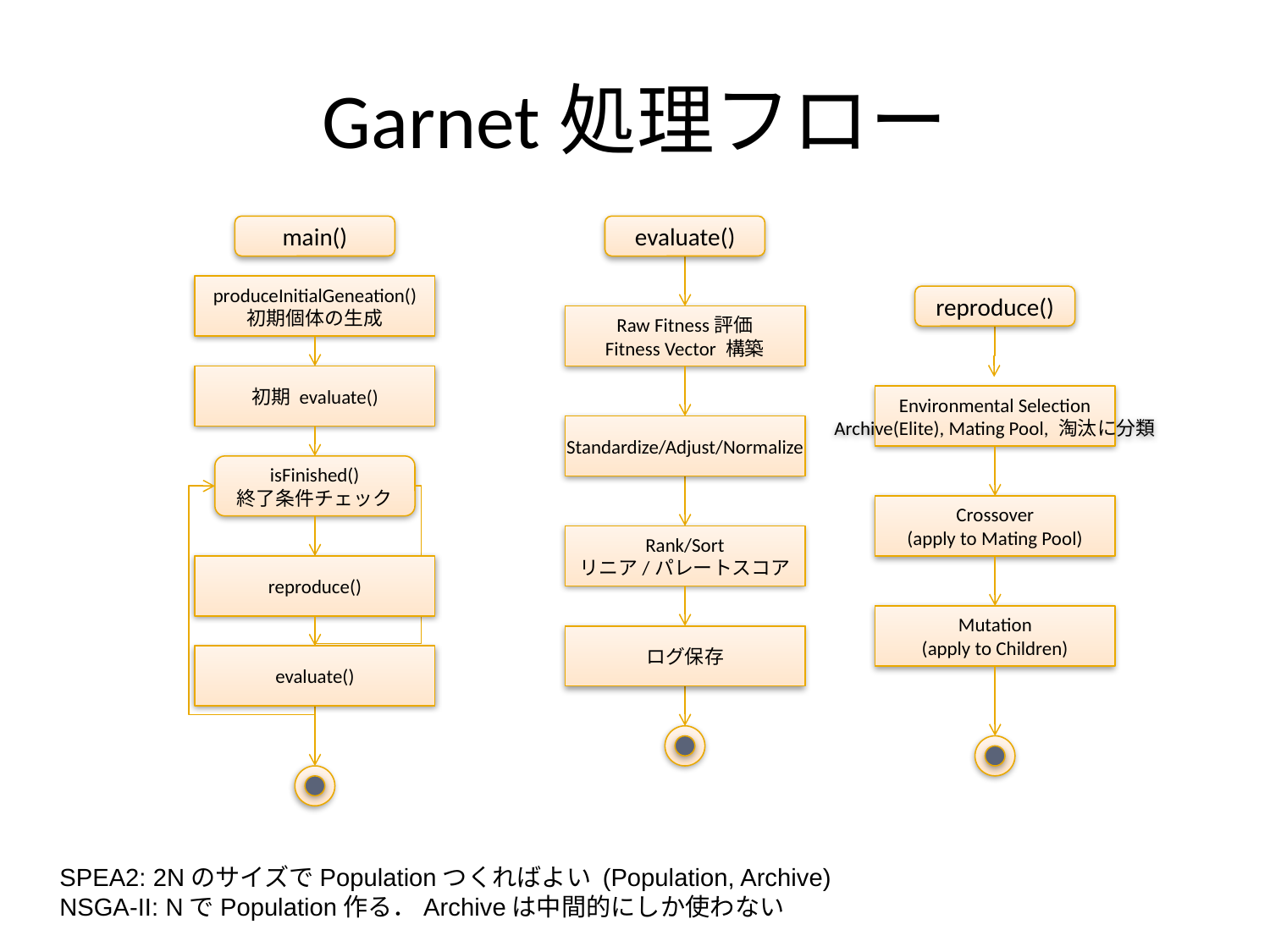

# Garnet処理フロー
main()
evaluate()
produceInitialGeneation()
初期個体の生成
reproduce()
Raw Fitness評価
Fitness Vector 構築
初期 evaluate()
Environmental Selection
Archive(Elite), Mating Pool, 淘汰に分類
Standardize/Adjust/Normalize
isFinished()
終了条件チェック
Crossover
(apply to Mating Pool)
Rank/Sort
リニア/パレートスコア
reproduce()
Mutation
(apply to Children)
ログ保存
evaluate()

SPEA2: 2NのサイズでPopulationつくればよい (Population, Archive)
NSGA-II: NでPopulation作る．Archiveは中間的にしか使わない